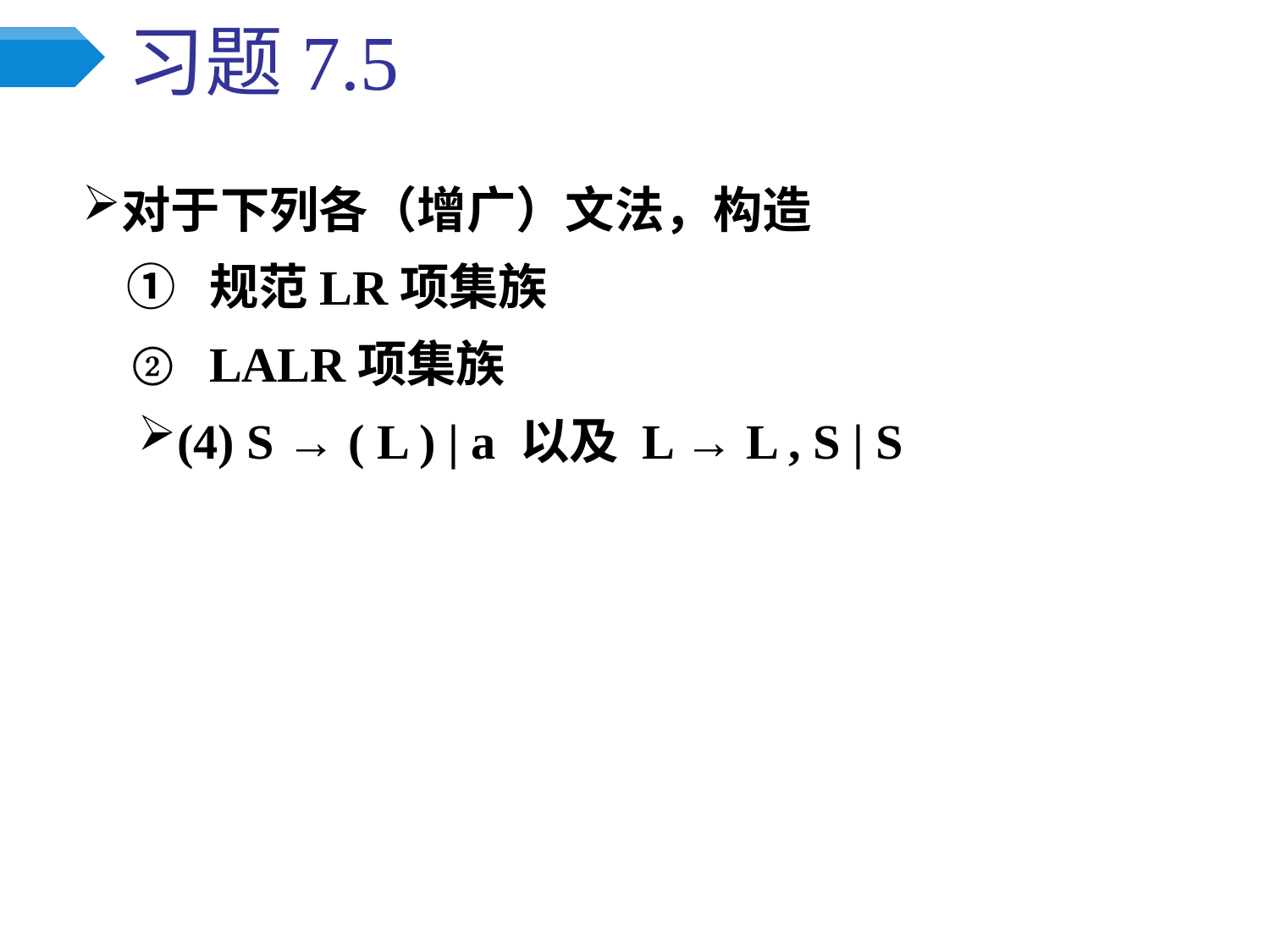

# 习题7.5
对于下列各（增广）文法，构造
    ①	规范LR项集族
    ②	LALR项集族
(4) S → ( L ) | a 以及 L → L , S | S